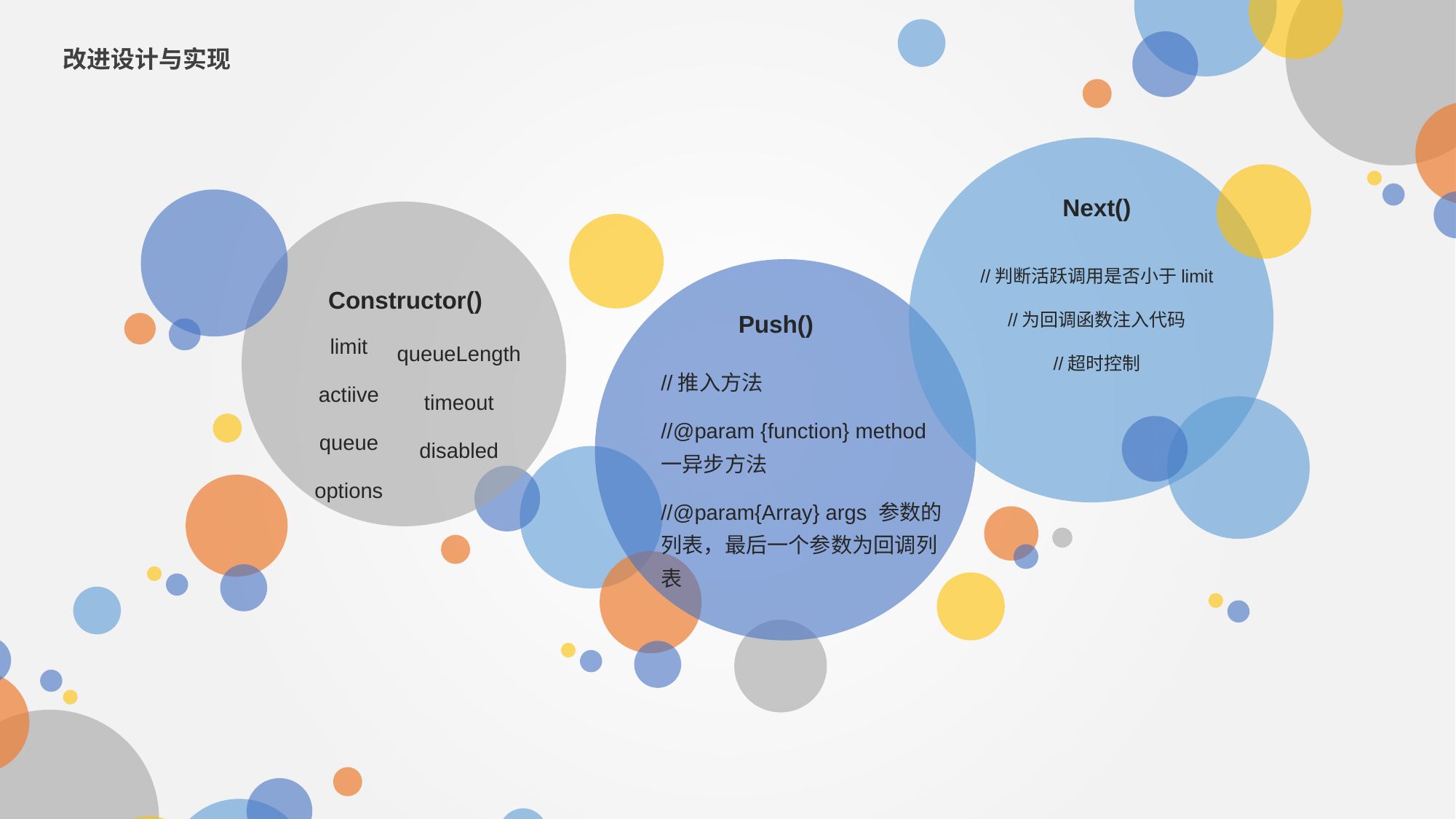

改进设计与实现

Next()
//判断活跃调用是否小于limit
//为回调函数注入代码
//超时控制

Constructor()
limit
actiive
queue
options

Push()
//推入方法
//@param {function} method 一异步方法
//@param{Array} args 参数的列表，最后一个参数为回调列表

queueLength
timeout
disabled